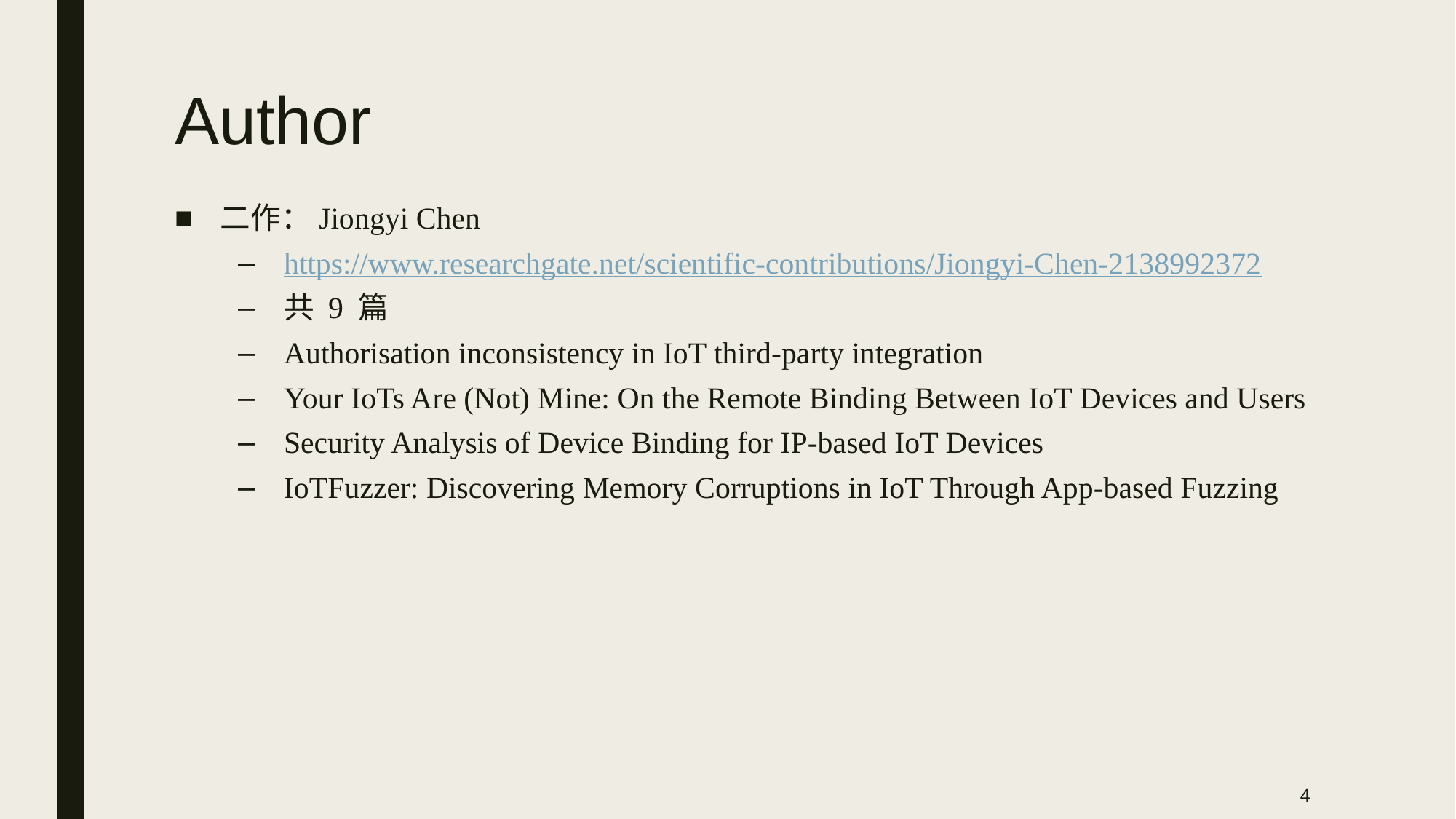

# Author
二作：Jiongyi Chen
https://www.researchgate.net/scientific-contributions/Jiongyi-Chen-2138992372
共 9 篇
Authorisation inconsistency in IoT third‐party integration
Your IoTs Are (Not) Mine: On the Remote Binding Between IoT Devices and Users
Security Analysis of Device Binding for IP-based IoT Devices
IoTFuzzer: Discovering Memory Corruptions in IoT Through App-based Fuzzing
4